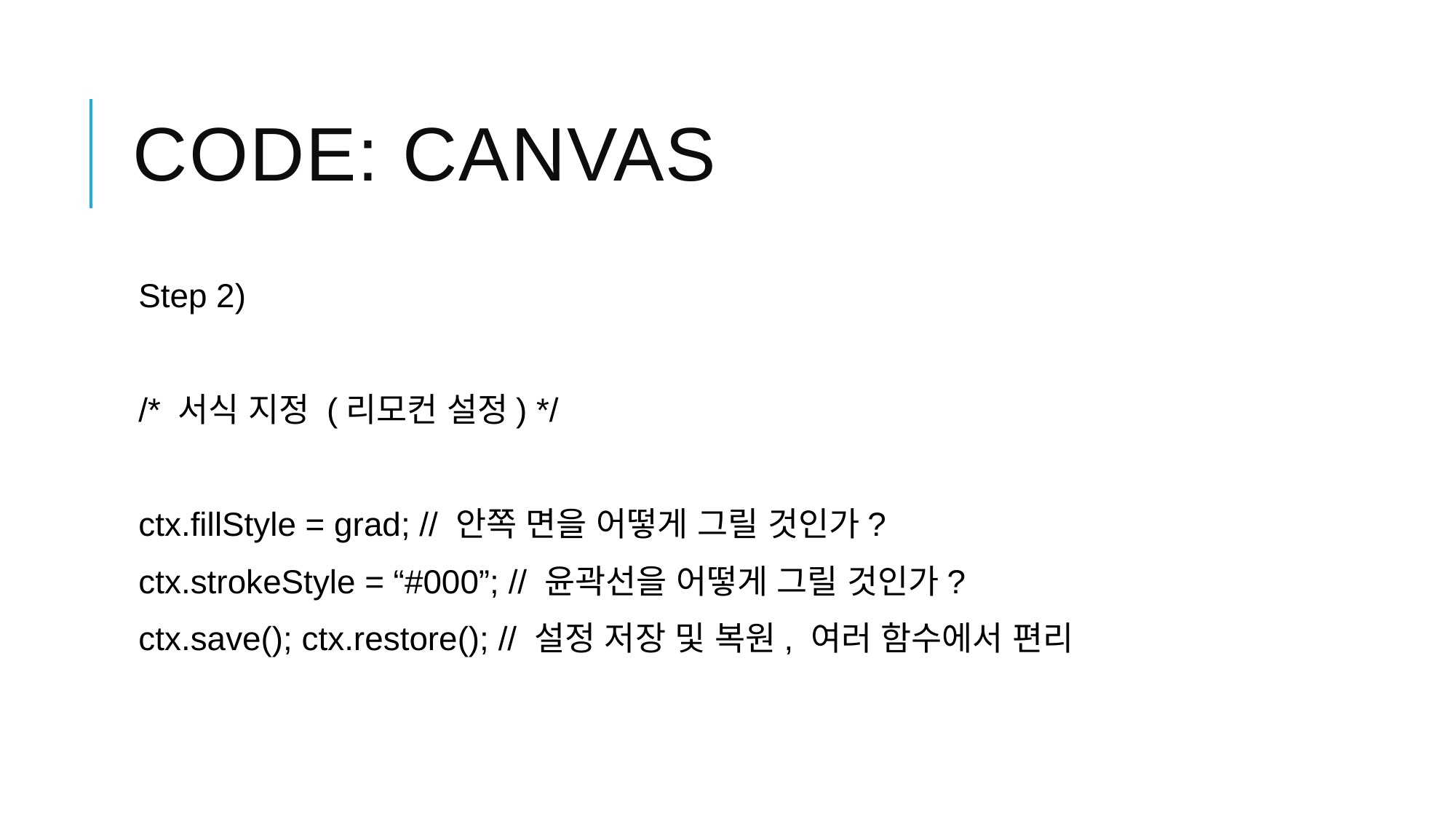

# Code: Canvas
Step 2)

/* 서식 지정 (리모컨 설정) */

ctx.fillStyle = grad; // 안쪽 면을 어떻게 그릴 것인가?
ctx.strokeStyle = “#000”; // 윤곽선을 어떻게 그릴 것인가?
ctx.save(); ctx.restore(); // 설정 저장 및 복원, 여러 함수에서 편리